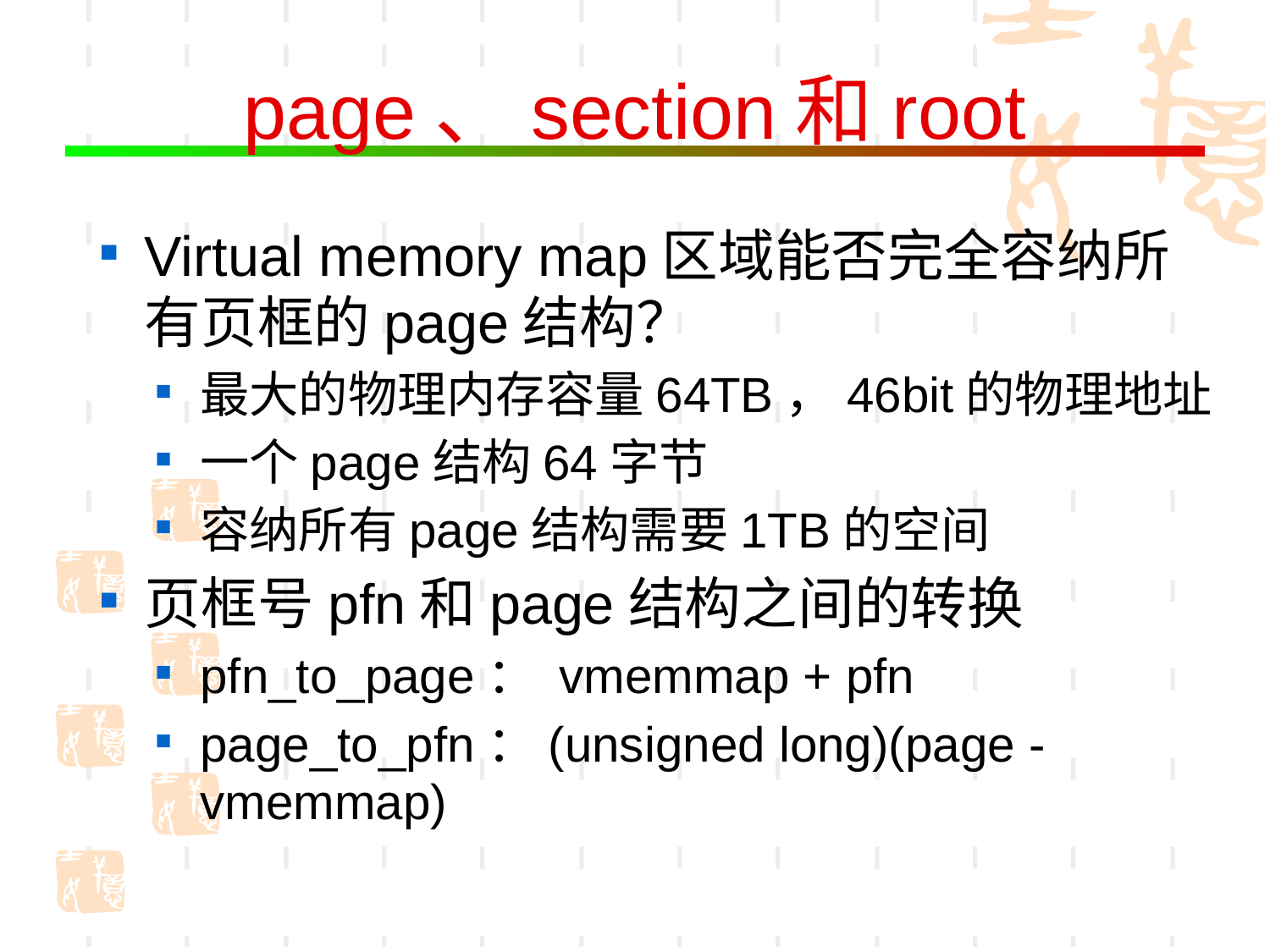

# page、section和root
Virtual memory map区域能否完全容纳所有页框的page结构？
最大的物理内存容量64TB，46bit的物理地址
一个page结构64字节
容纳所有page结构需要1TB的空间
页框号pfn和page结构之间的转换
pfn_to_page： vmemmap + pfn
page_to_pfn：(unsigned long)(page - vmemmap)